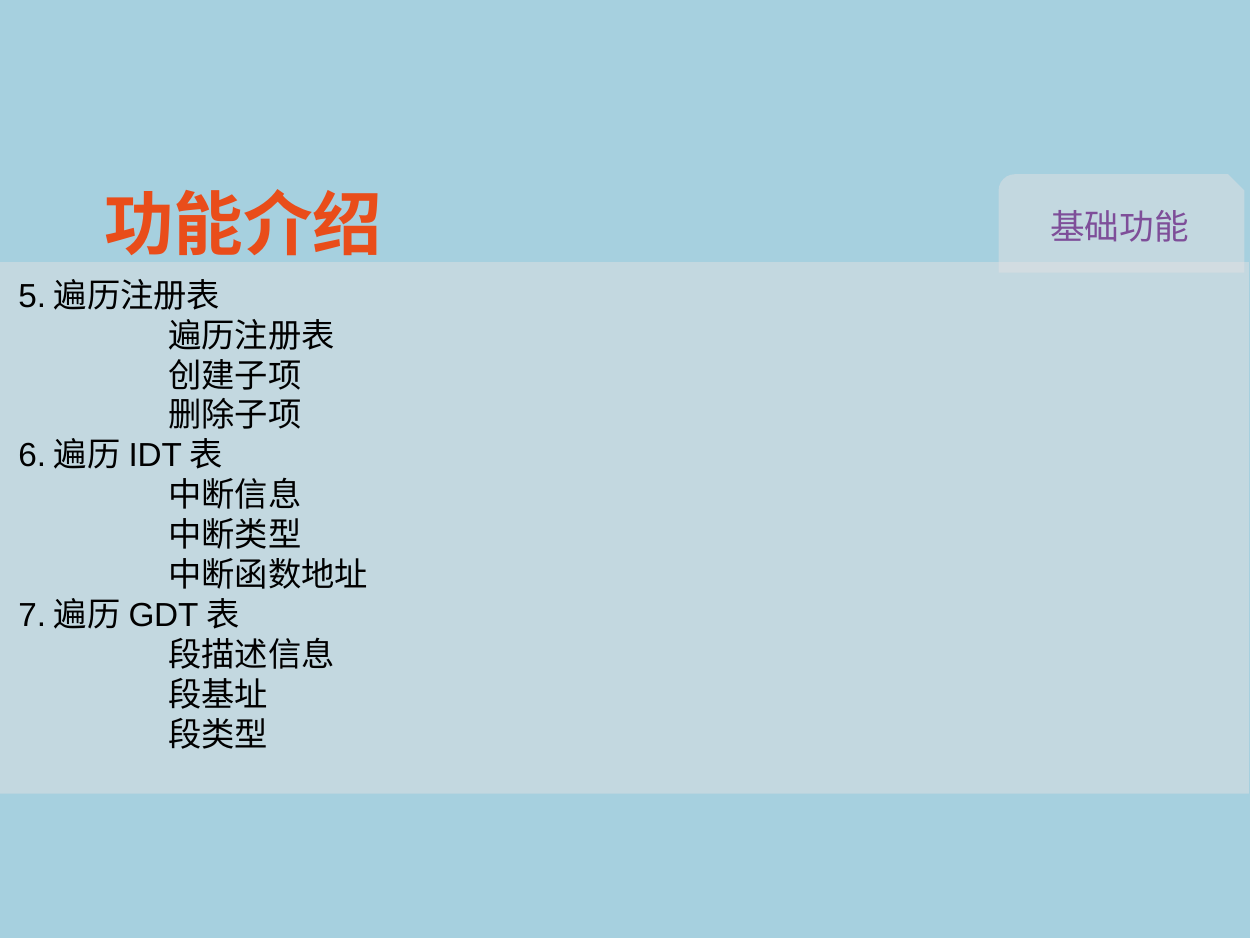

功能介绍
基础功能

5.遍历注册表
	遍历注册表
	创建子项
	删除子项
6.遍历IDT表
	中断信息
	中断类型
	中断函数地址
7.遍历GDT表
	段描述信息
	段基址
	段类型